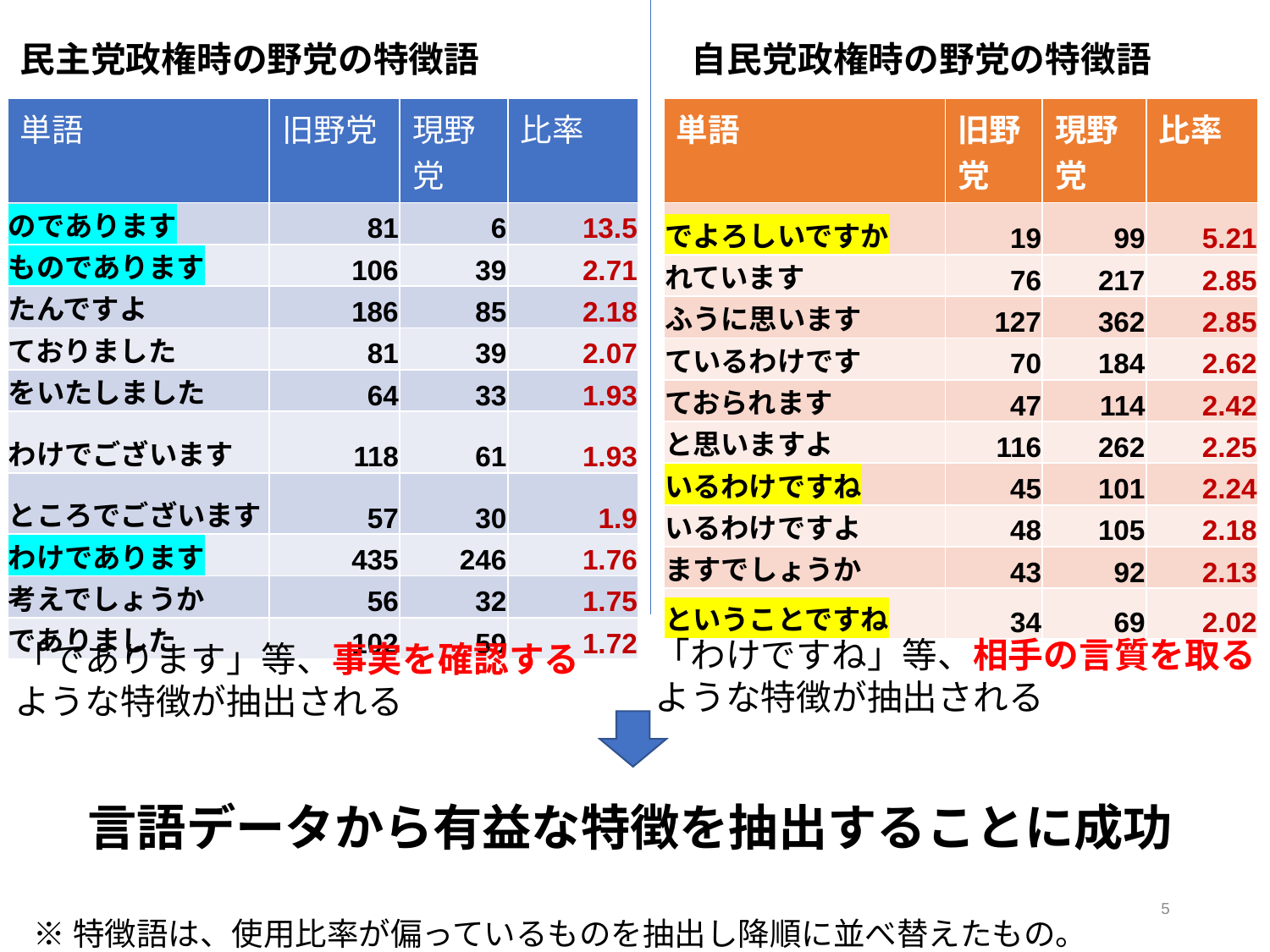

民主党政権時の野党の特徴語　　　　　　自民党政権時の野党の特徴語
| 単語 | 旧野党 | 現野党 | 比率 |
| --- | --- | --- | --- |
| のであります | 81 | 6 | 13.5 |
| ものであります | 106 | 39 | 2.71 |
| たんですよ | 186 | 85 | 2.18 |
| ておりました | 81 | 39 | 2.07 |
| をいたしました | 64 | 33 | 1.93 |
| わけでございます | 118 | 61 | 1.93 |
| ところでございます | 57 | 30 | 1.9 |
| わけであります | 435 | 246 | 1.76 |
| 考えでしょうか | 56 | 32 | 1.75 |
| でありました | 102 | 59 | 1.72 |
| 単語 | 旧野党 | 現野党 | 比率 |
| --- | --- | --- | --- |
| でよろしいですか | 19 | 99 | 5.21 |
| れています | 76 | 217 | 2.85 |
| ふうに思います | 127 | 362 | 2.85 |
| ているわけです | 70 | 184 | 2.62 |
| ておられます | 47 | 114 | 2.42 |
| と思いますよ | 116 | 262 | 2.25 |
| いるわけですね | 45 | 101 | 2.24 |
| いるわけですよ | 48 | 105 | 2.18 |
| ますでしょうか | 43 | 92 | 2.13 |
| ということですね | 34 | 69 | 2.02 |
「わけですね」等、相手の言質を取る
ような特徴が抽出される
「であります」等、事実を確認する
ような特徴が抽出される

言語データから有益な特徴を抽出することに成功
5
※特徴語は、使用比率が偏っているものを抽出し降順に並べ替えたもの。